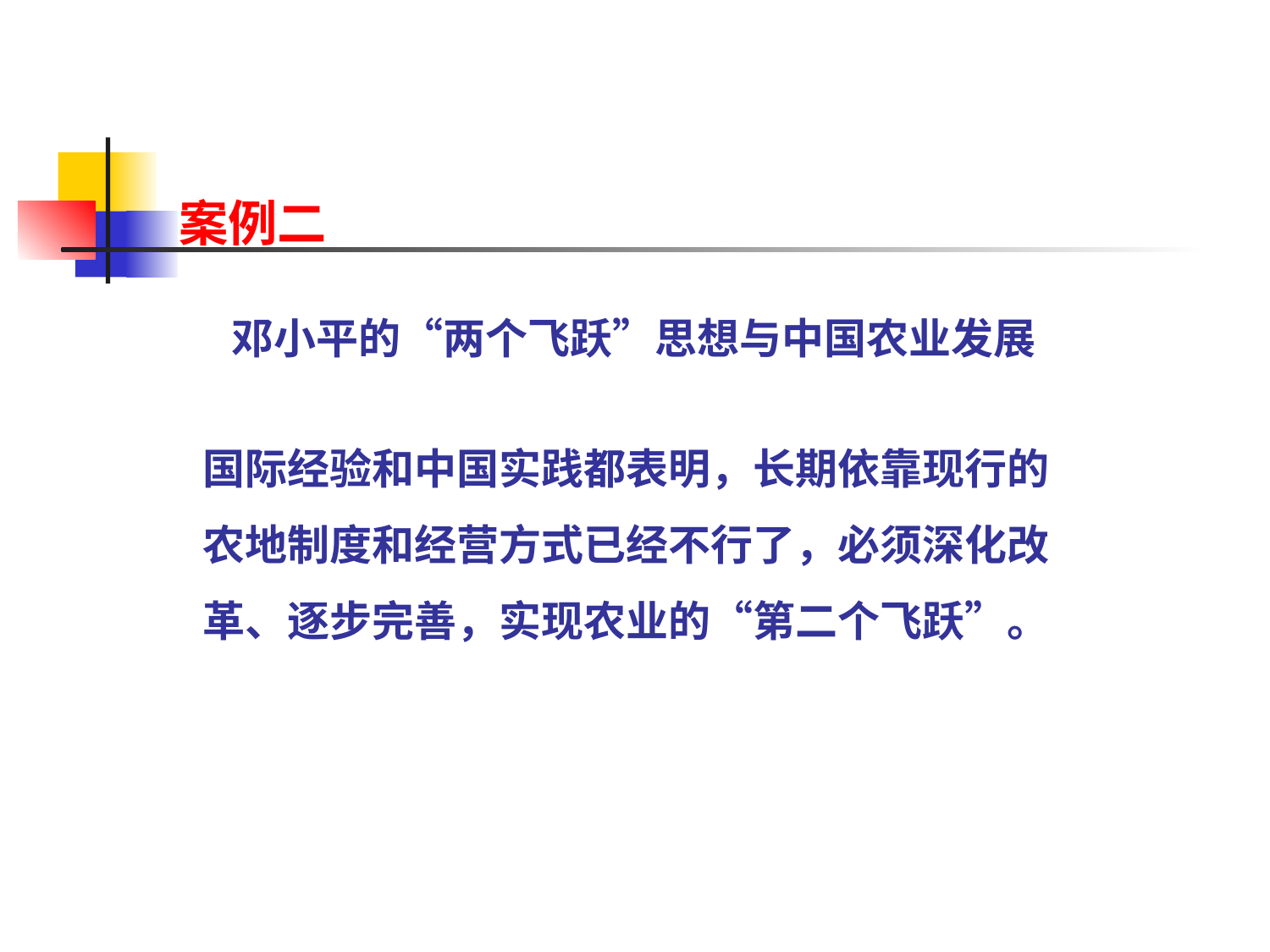

案例二
邓小平的“两个飞跃”思想与中国农业发展
国际经验和中国实践都表明，长期依靠现行的农地制度和经营方式已经不行了，必须深化改革、逐步完善，实现农业的“第二个飞跃”。